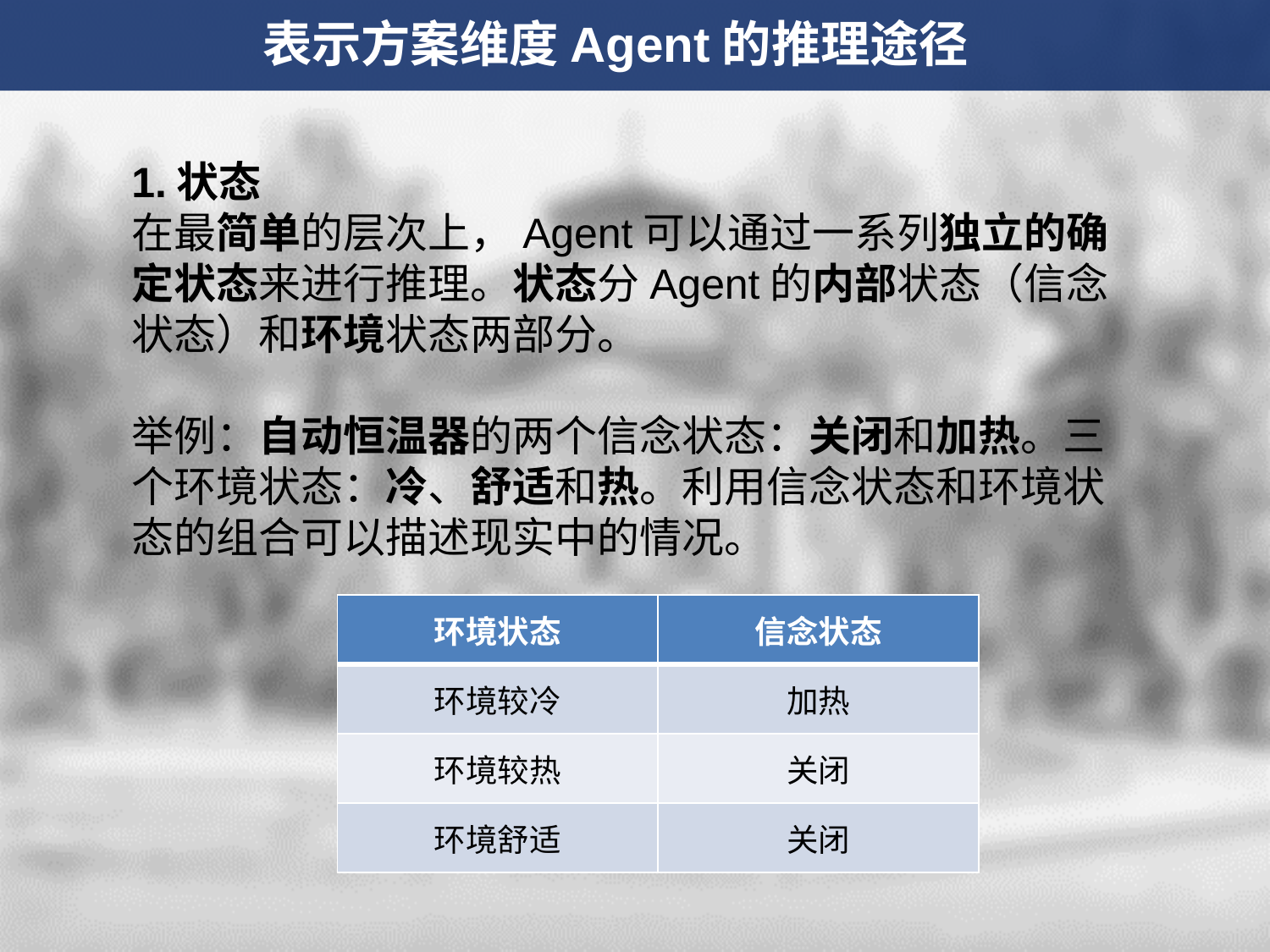

表示方案维度Agent的推理途径
1.状态
在最简单的层次上，Agent可以通过一系列独立的确定状态来进行推理。状态分Agent的内部状态（信念状态）和环境状态两部分。

举例：自动恒温器的两个信念状态：关闭和加热。三个环境状态：冷、舒适和热。利用信念状态和环境状态的组合可以描述现实中的情况。

| 环境状态 | 信念状态 |
| --- | --- |
| 环境较冷 | 加热 |
| 环境较热 | 关闭 |
| 环境舒适 | 关闭 |